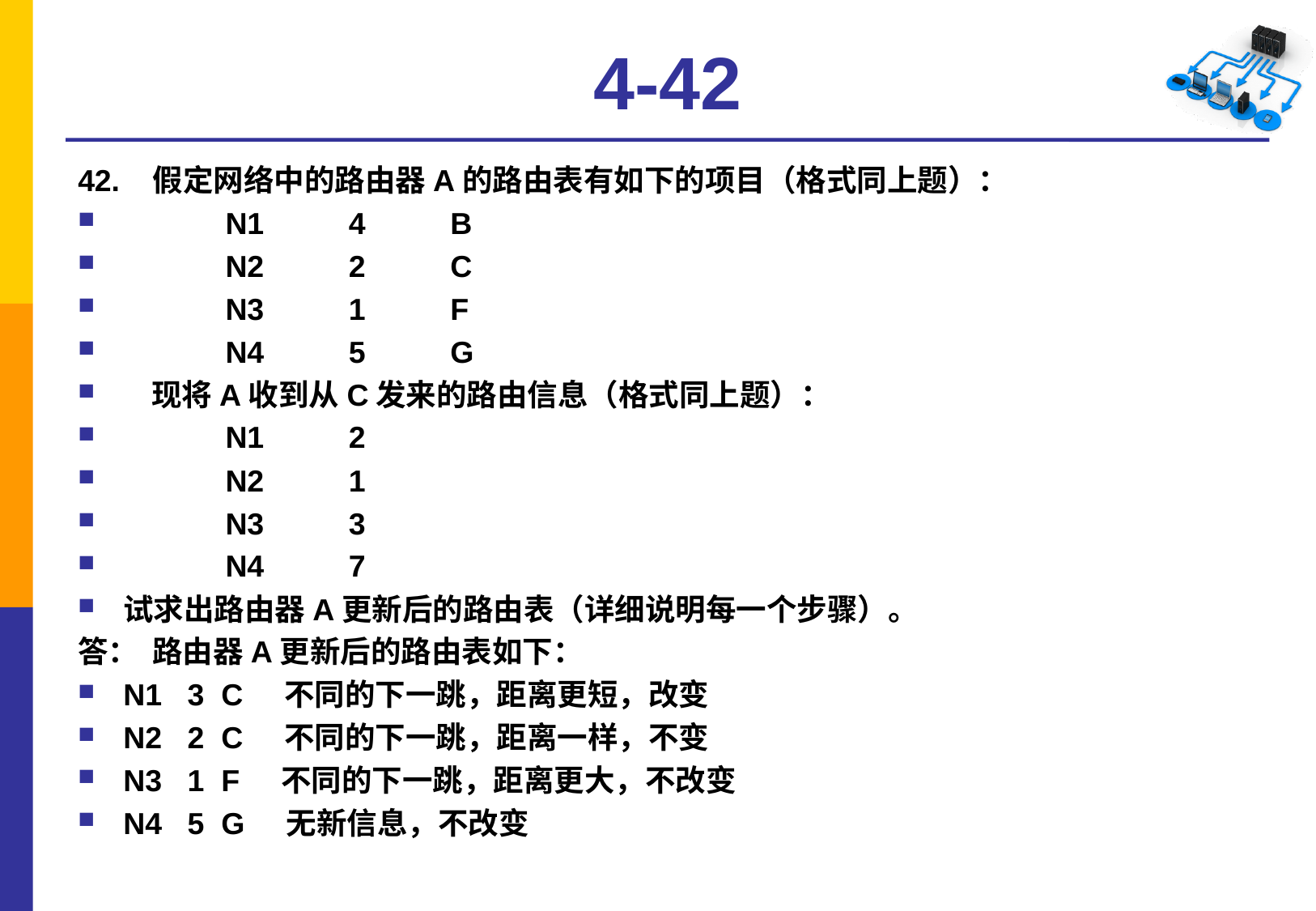

4-42
42.   假定网络中的路由器A的路由表有如下的项目（格式同上题）：
            N1          4          B
            N2          2          C
            N3          1          F
            N4          5          G
   现将A收到从C发来的路由信息（格式同上题）：
            N1          2
            N2          1
            N3          3
            N4          7
试求出路由器A更新后的路由表（详细说明每一个步骤）。
答：  路由器A更新后的路由表如下：
N1   3  C    不同的下一跳，距离更短，改变
N2   2  C    不同的下一跳，距离一样，不变
N3   1  F    不同的下一跳，距离更大，不改变
N4   5  G    无新信息，不改变